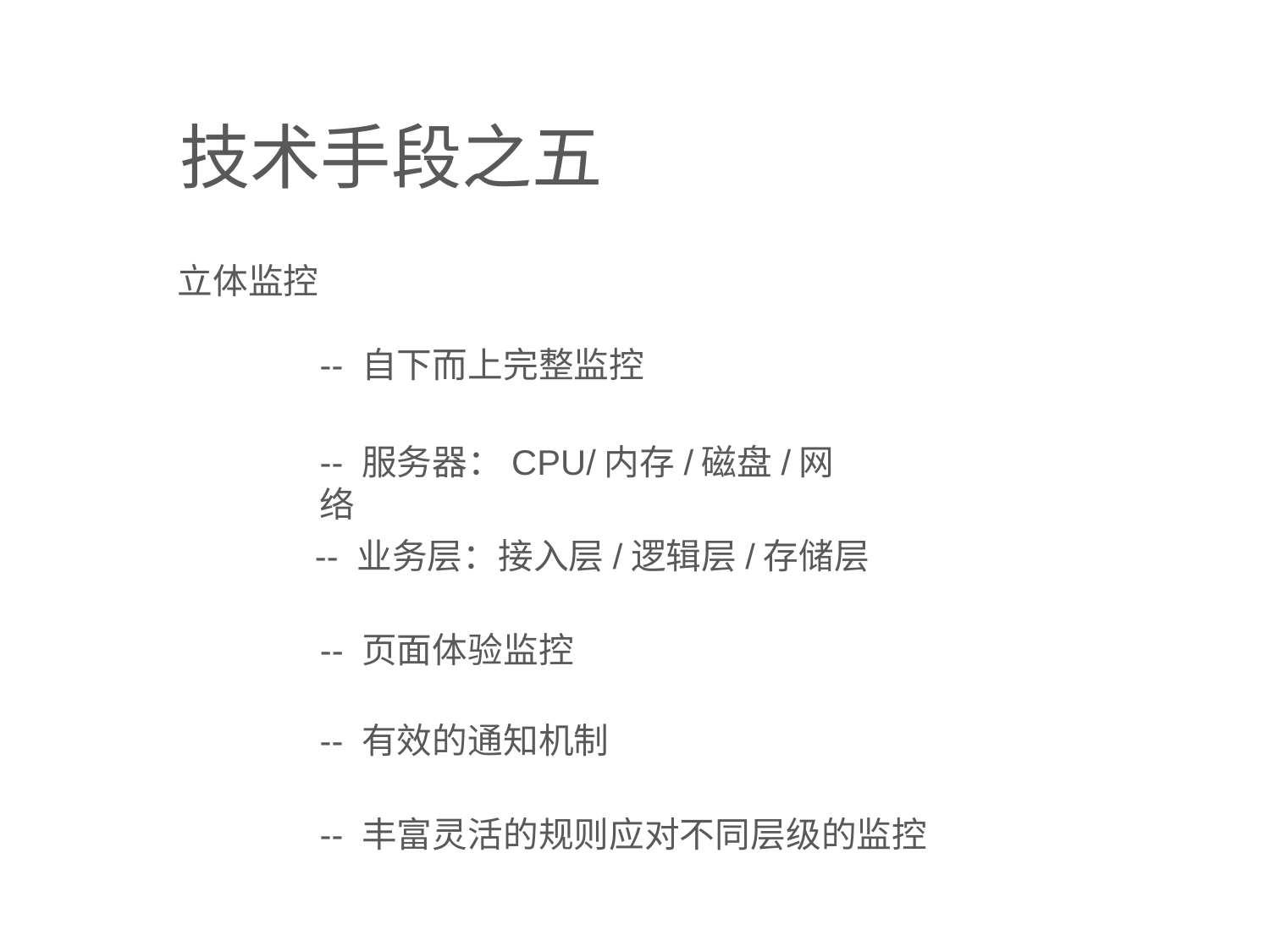

技术手段之五
立体监控
-- 自下而上完整监控
-- 服务器：CPU/内存/磁盘/网络
-- 业务层：接入层/逻辑层/存储层
-- 页面体验监控
-- 有效的通知机制
-- 丰富灵活的规则应对不同层级的监控